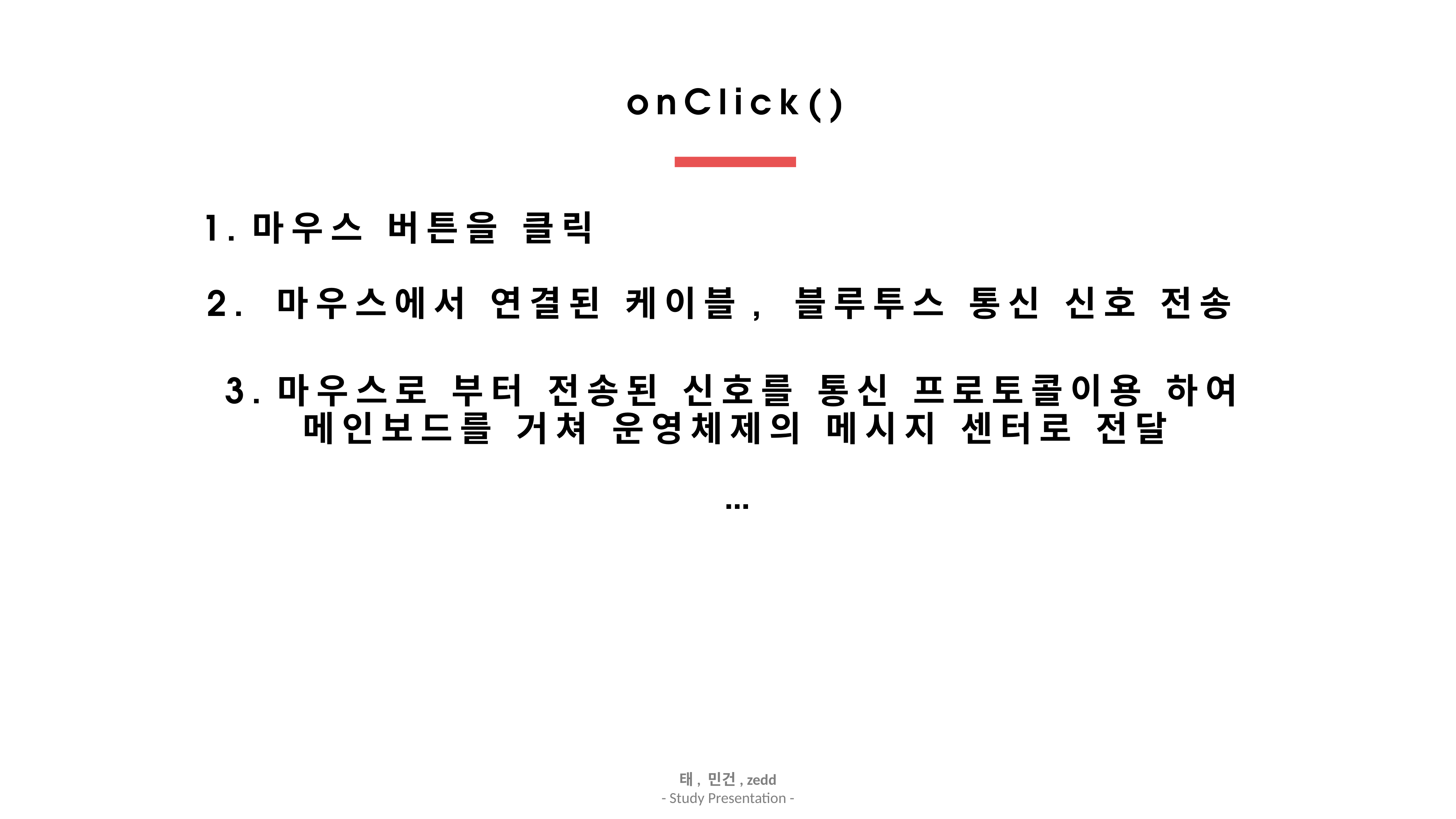

onClick()

1.마우스 버튼을 클릭
2. 마우스에서 연결된 케이블, 블루투스 통신 신호 전송
3.마우스로 부터 전송된 신호를 통신 프로토콜이용 하여 메인보드를 거쳐 운영체제의 메시지 센터로 전달
…
태, 민건, zedd
- Study Presentation -